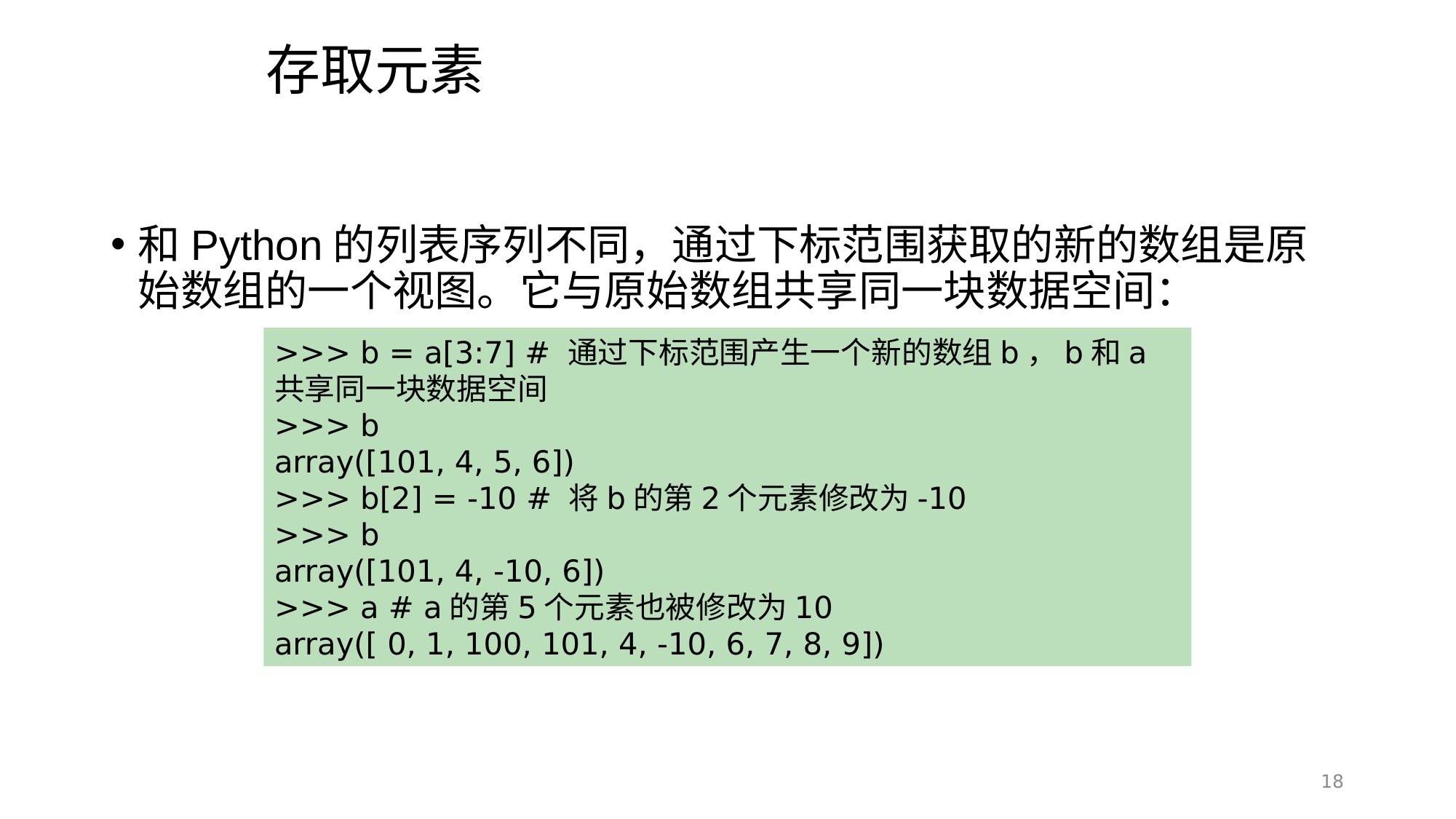

# 存取元素
和Python的列表序列不同，通过下标范围获取的新的数组是原始数组的一个视图。它与原始数组共享同一块数据空间：
>>> b = a[3:7] # 通过下标范围产生一个新的数组b，b和a共享同一块数据空间
>>> b
array([101, 4, 5, 6])
>>> b[2] = -10 # 将b的第2个元素修改为-10
>>> b
array([101, 4, -10, 6])
>>> a # a的第5个元素也被修改为10
array([ 0, 1, 100, 101, 4, -10, 6, 7, 8, 9])
18